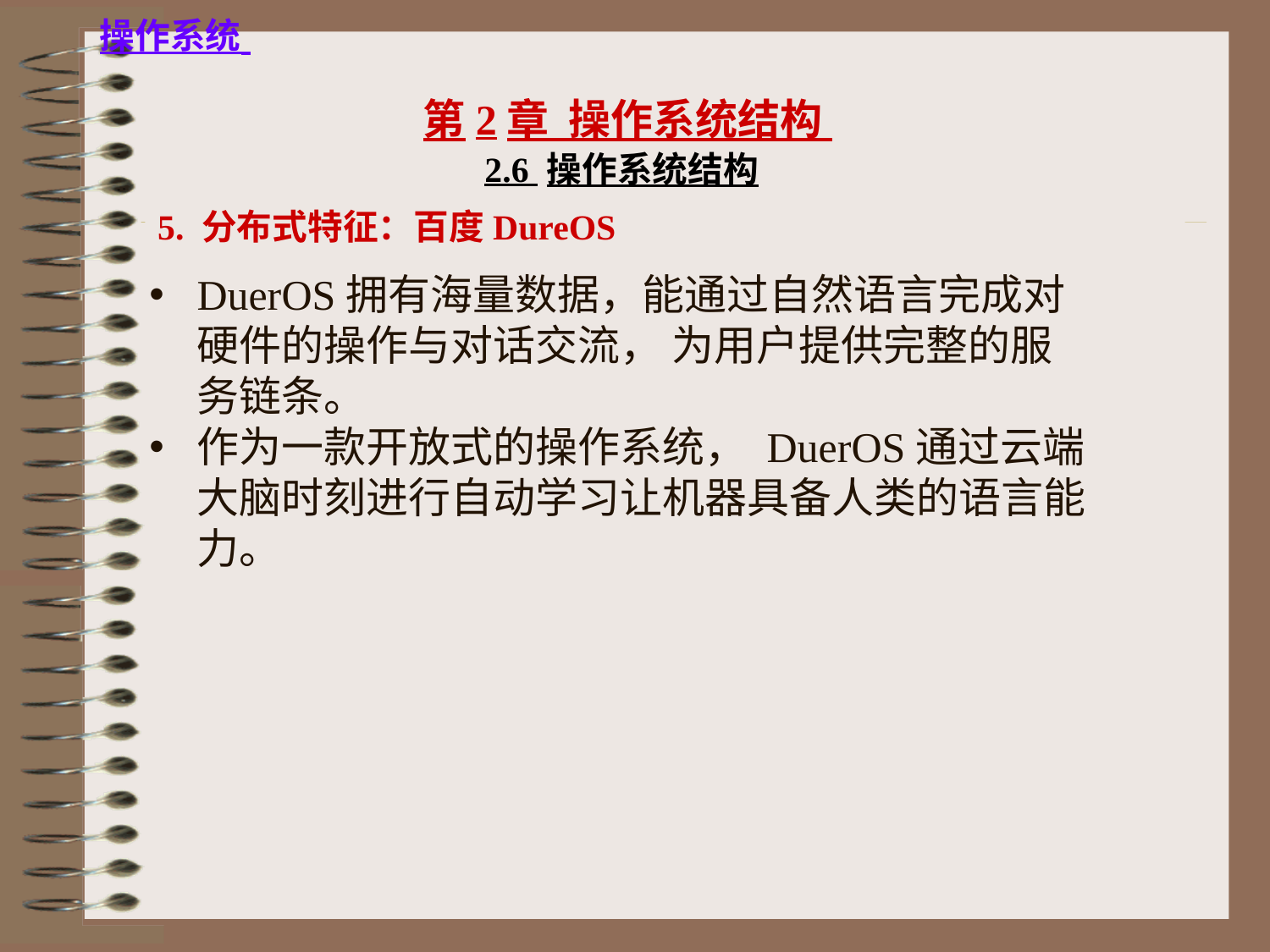

2.6 操作系统结构
5. 分布式特征：百度DureOS
DuerOS拥有海量数据，能通过自然语言完成对硬件的操作与对话交流， 为用户提供完整的服务链条。
作为一款开放式的操作系统， DuerOS通过云端大脑时刻进行自动学习让机器具备人类的语言能力。